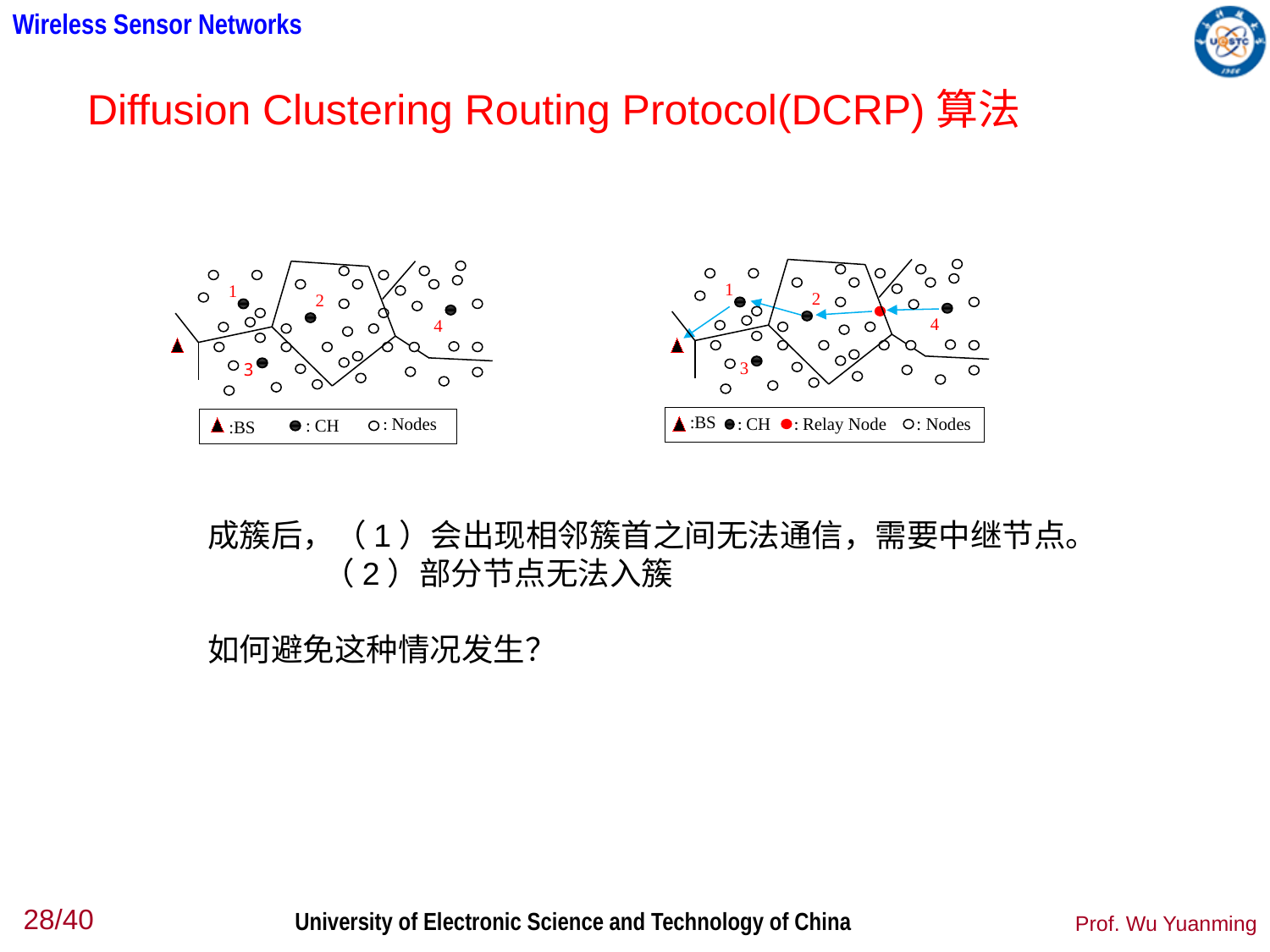

Diffusion Clustering Routing Protocol(DCRP)算法

1

2

4

3

:BS
: CH
: Nodes
: Relay Node

1

2

4

3

: BS

: Nodes
:BS
: CH

成簇后，（1）会出现相邻簇首之间无法通信，需要中继节点。
               （2）部分节点无法入簇

如何避免这种情况发生？
28/40